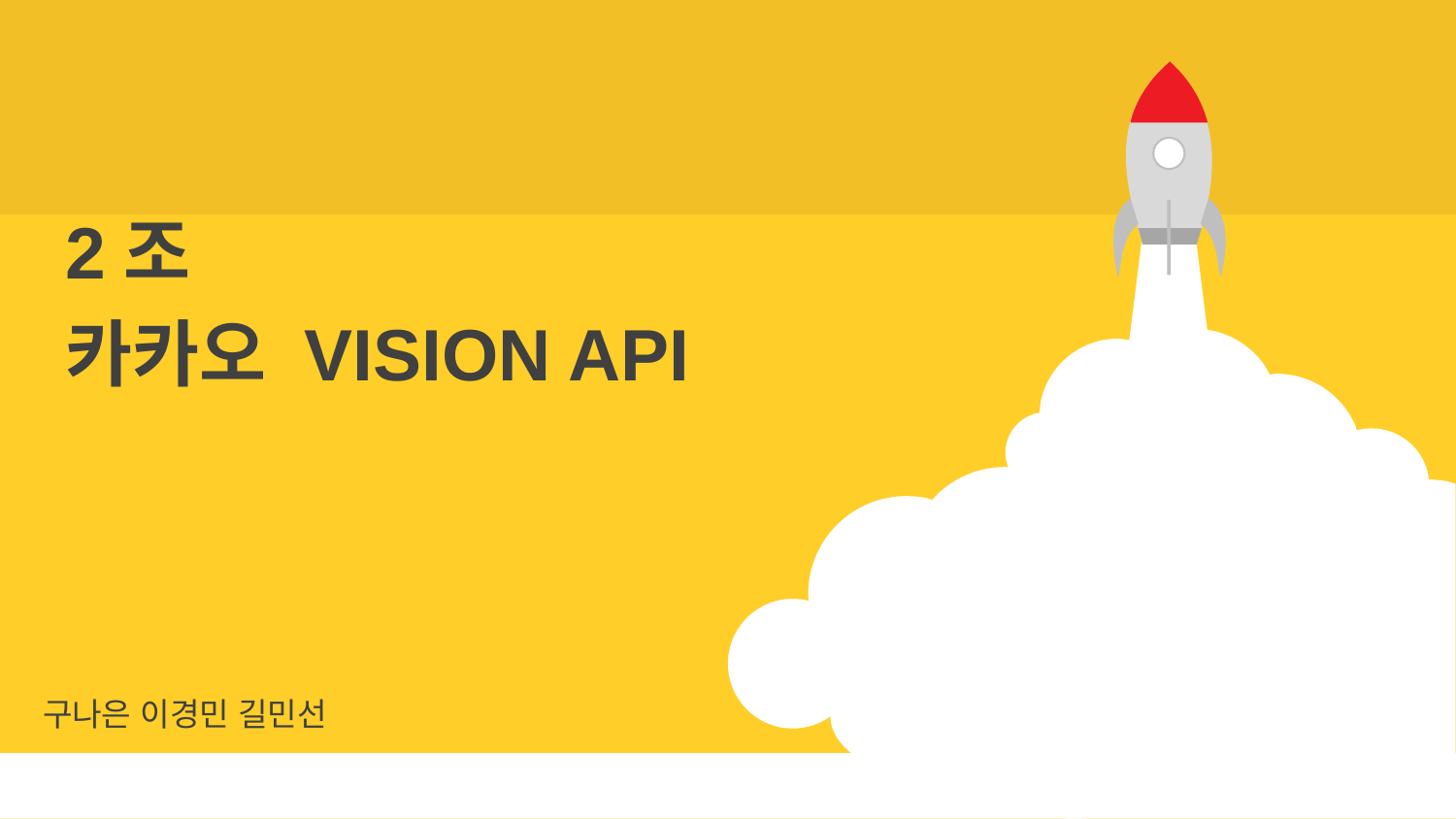

2조
카카오 VISION API
구나은 이경민 길민선